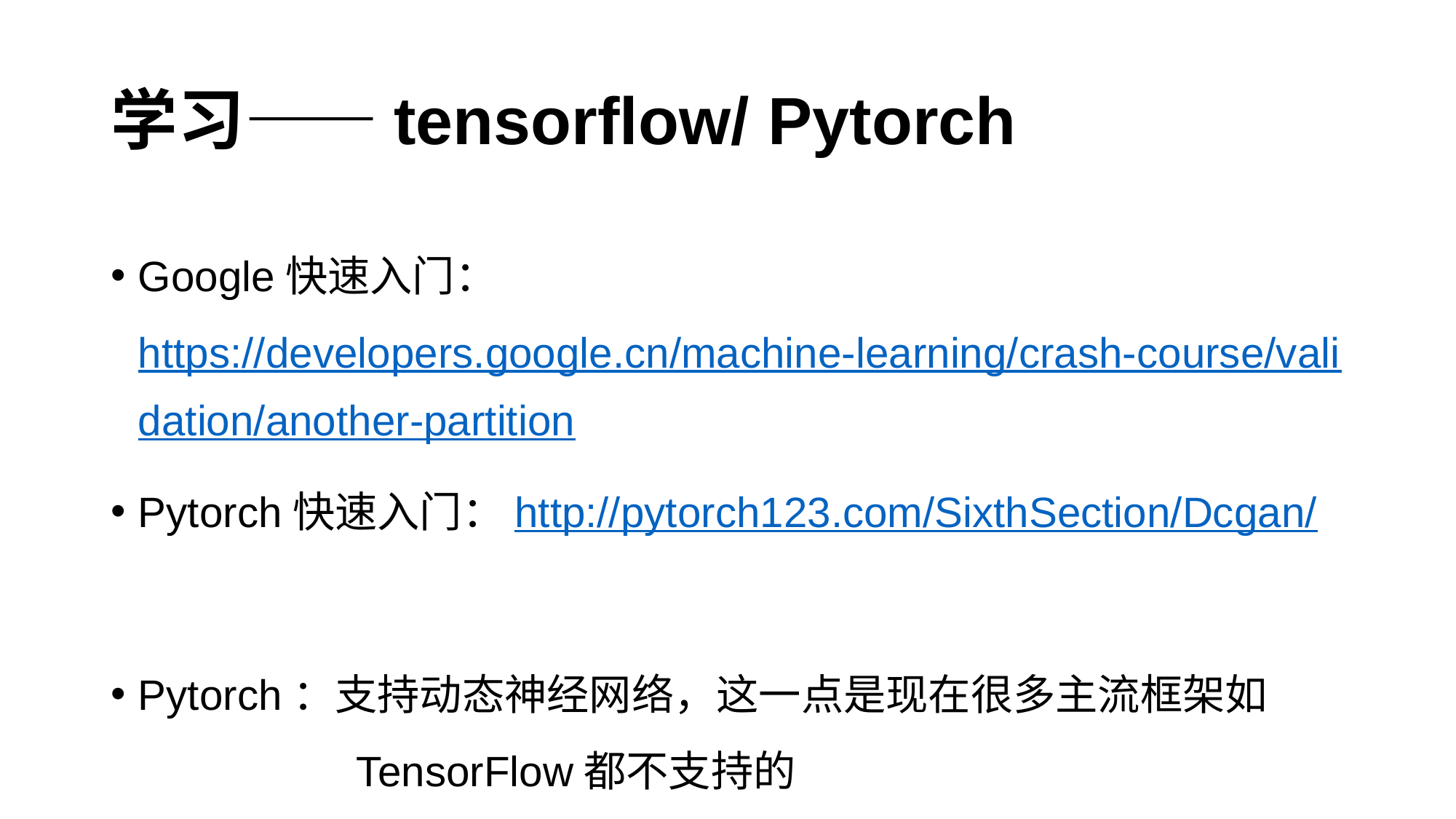

# 学习——tensorflow/ Pytorch
Google快速入门：https://developers.google.cn/machine-learning/crash-course/validation/another-partition
Pytorch快速入门：http://pytorch123.com/SixthSection/Dcgan/

Pytorch：支持动态神经网络，这一点是现在很多主流框架如			TensorFlow都不支持的